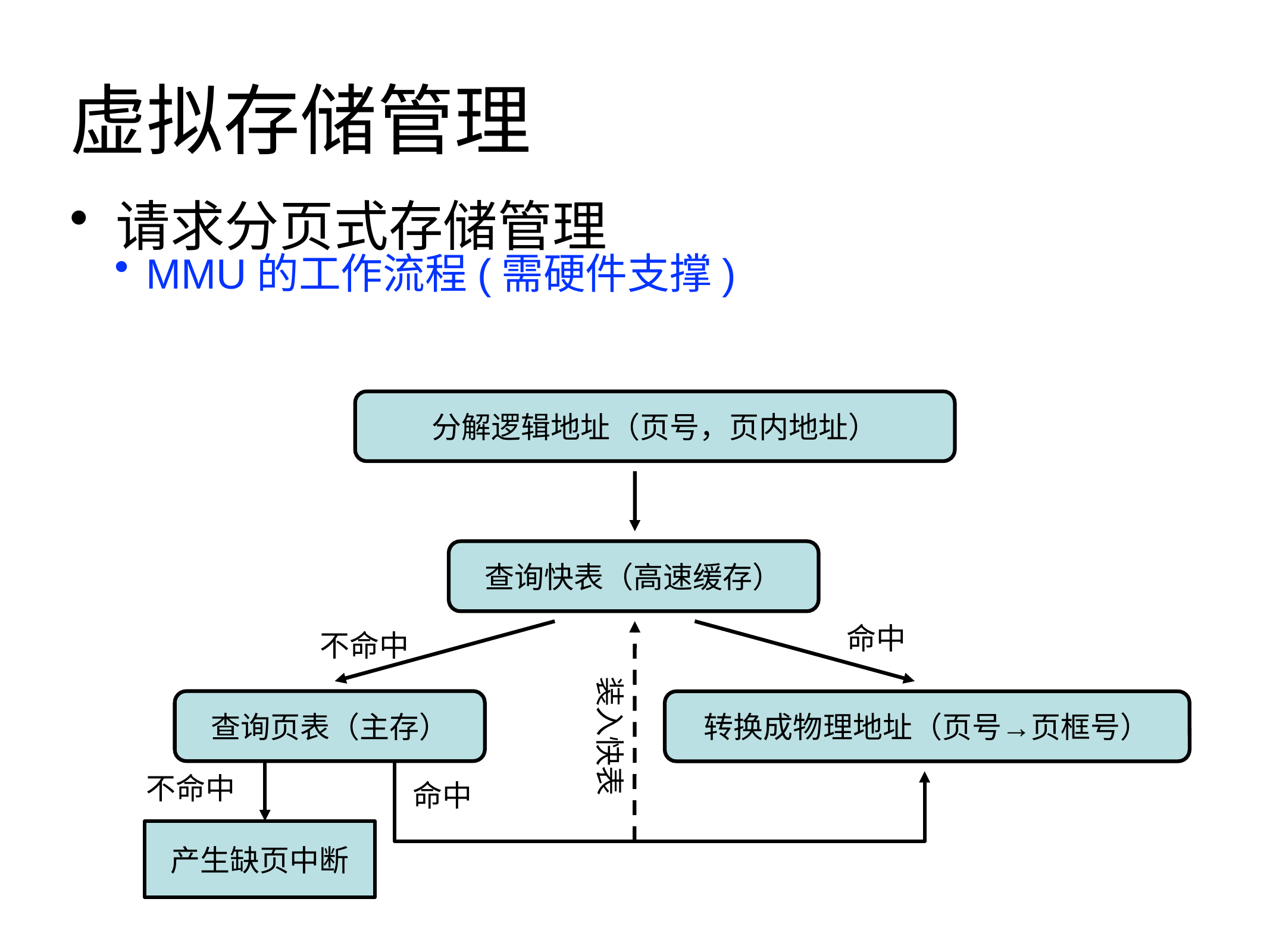

虚拟存储管理
请求分页式存储管理
MMU的工作流程(需硬件支撑)

分解逻辑地址（页号，页内地址）

查询快表（高速缓存）
命中
不命中

查询页表（主存）

转换成物理地址（页号→页框号）
装入快表

不命中
命中

产生缺页中断